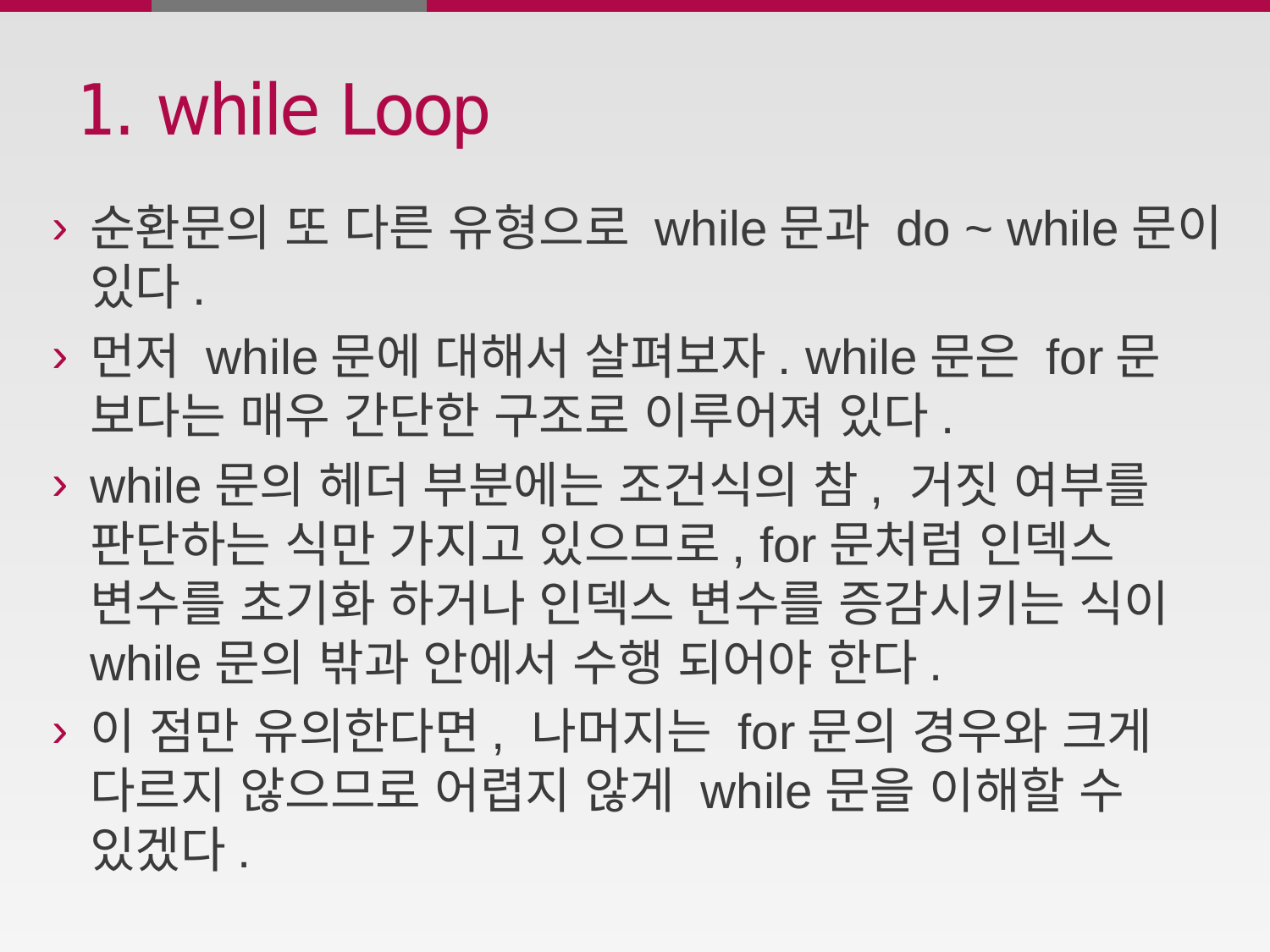

# 1. while Loop
순환문의 또 다른 유형으로 while문과 do ~ while문이 있다.
먼저 while문에 대해서 살펴보자. while문은 for문 보다는 매우 간단한 구조로 이루어져 있다.
while문의 헤더 부분에는 조건식의 참, 거짓 여부를 판단하는 식만 가지고 있으므로, for문처럼 인덱스 변수를 초기화 하거나 인덱스 변수를 증감시키는 식이 while문의 밖과 안에서 수행 되어야 한다.
이 점만 유의한다면, 나머지는 for문의 경우와 크게 다르지 않으므로 어렵지 않게 while문을 이해할 수 있겠다.